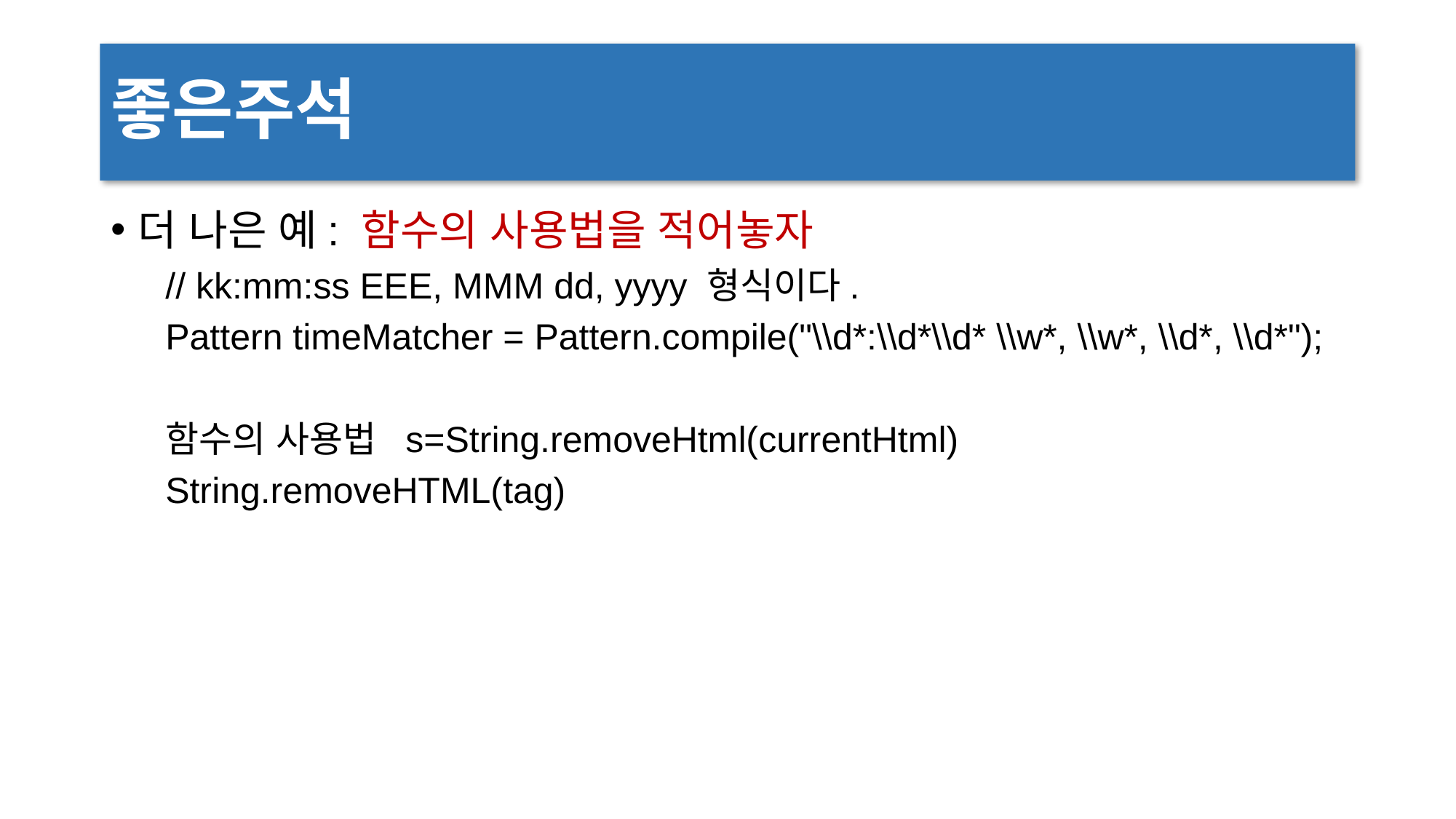

# 좋은주석
더 나은 예: 함수의 사용법을 적어놓자
// kk:mm:ss EEE, MMM dd, yyyy 형식이다.
Pattern timeMatcher = Pattern.compile("\\d*:\\d*\\d* \\w*, \\w*, \\d*, \\d*");

함수의 사용법  s=String.removeHtml(currentHtml)
String.removeHTML(tag)